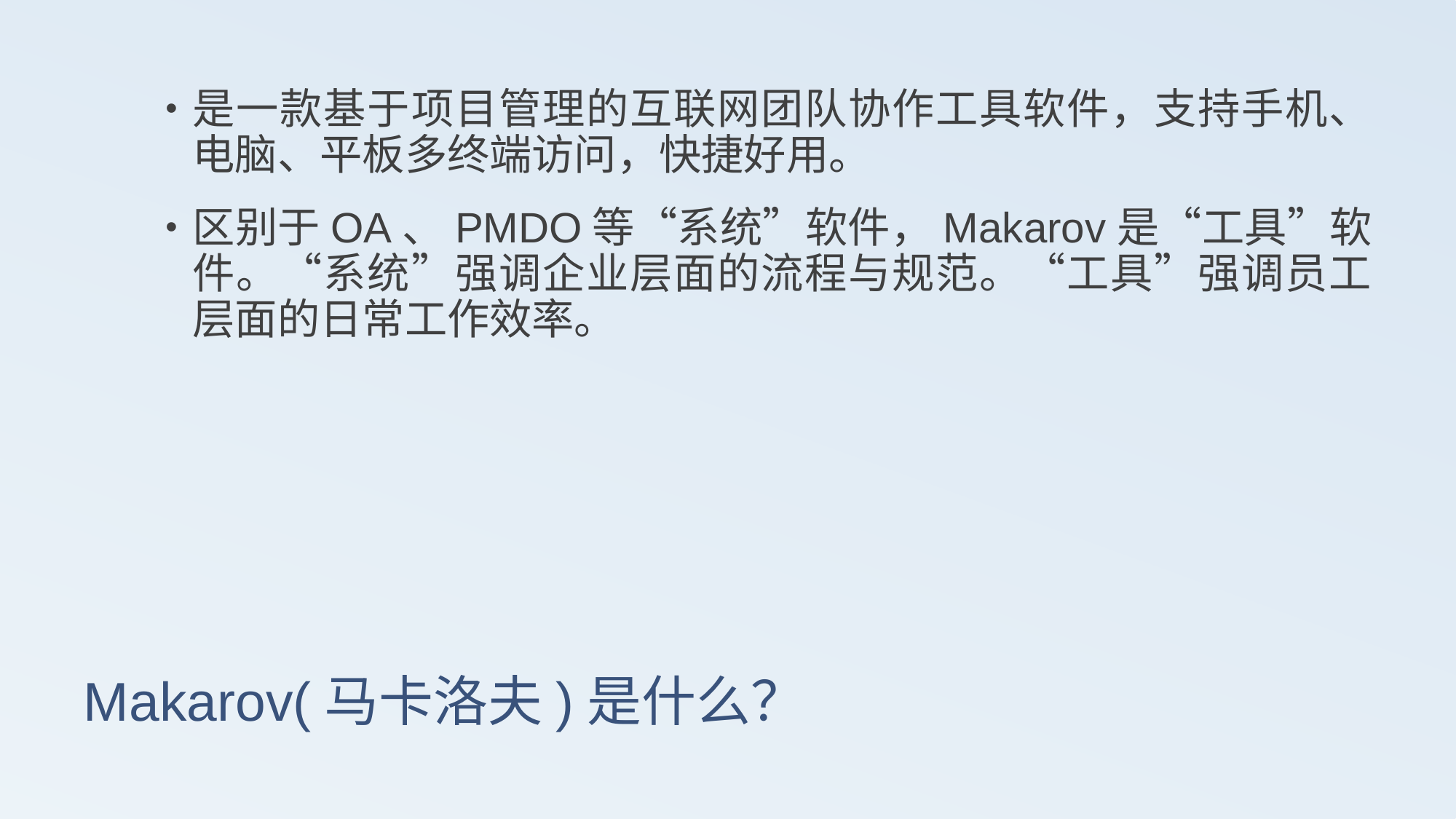

是一款基于项目管理的互联网团队协作工具软件，支持手机、电脑、平板多终端访问，快捷好用。
区别于OA、PMDO等“系统”软件，Makarov是“工具”软件。“系统”强调企业层面的流程与规范。“工具”强调员工层面的日常工作效率。
# Makarov(马卡洛夫)是什么？